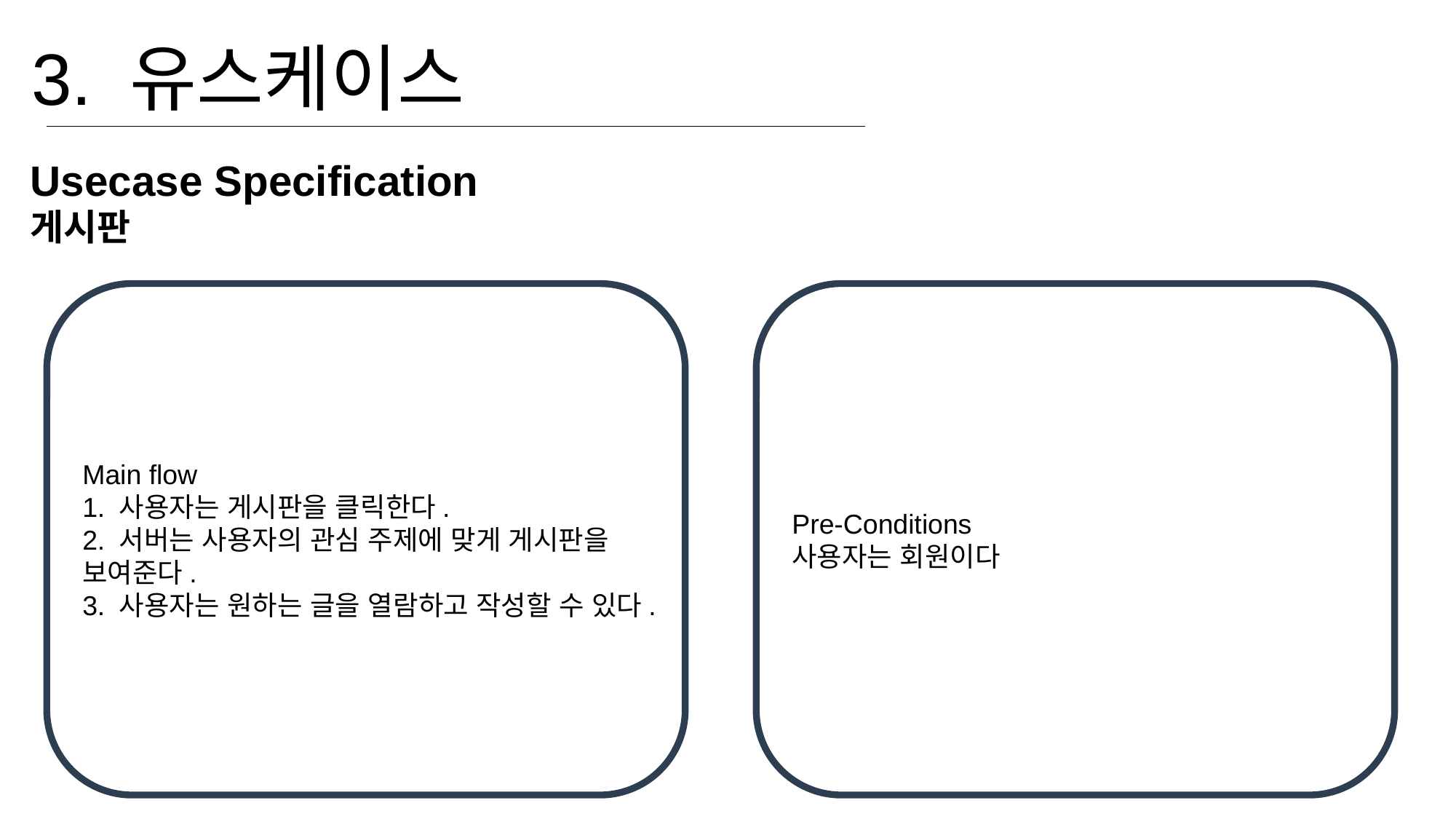

3. 유스케이스
Usecase Specification
게시판

Main flow
1. 사용자는 게시판을 클릭한다.
2. 서버는 사용자의 관심 주제에 맞게 게시판을 보여준다.
3. 사용자는 원하는 글을 열람하고 작성할 수 있다.
Pre-Conditions
사용자는 회원이다